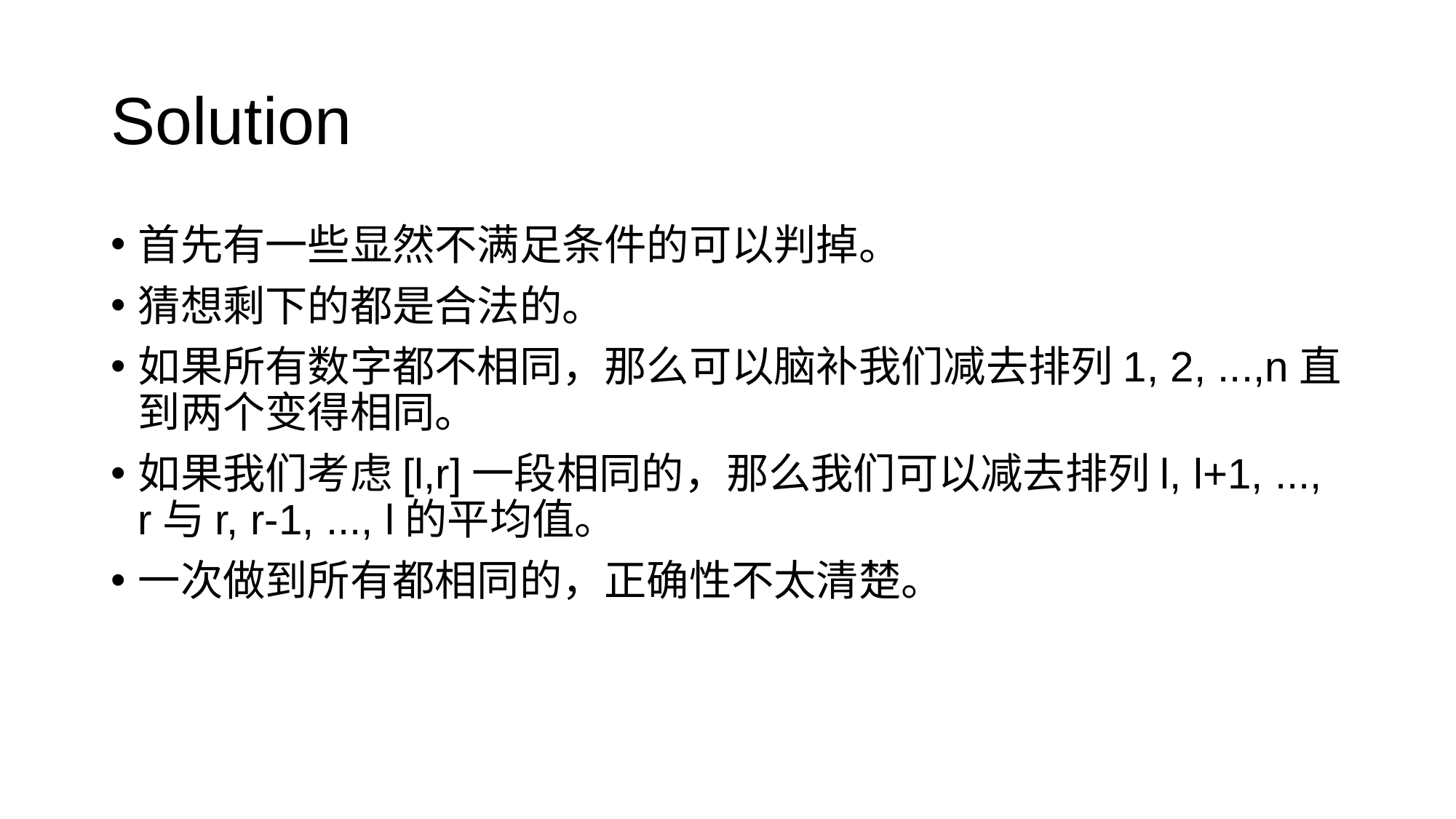

# Solution
首先有一些显然不满足条件的可以判掉。
猜想剩下的都是合法的。
如果所有数字都不相同，那么可以脑补我们减去排列1, 2, ...,n直到两个变得相同。
如果我们考虑[l,r]一段相同的，那么我们可以减去排列l, l+1, ..., r与r, r-1, ..., l的平均值。
一次做到所有都相同的，正确性不太清楚。